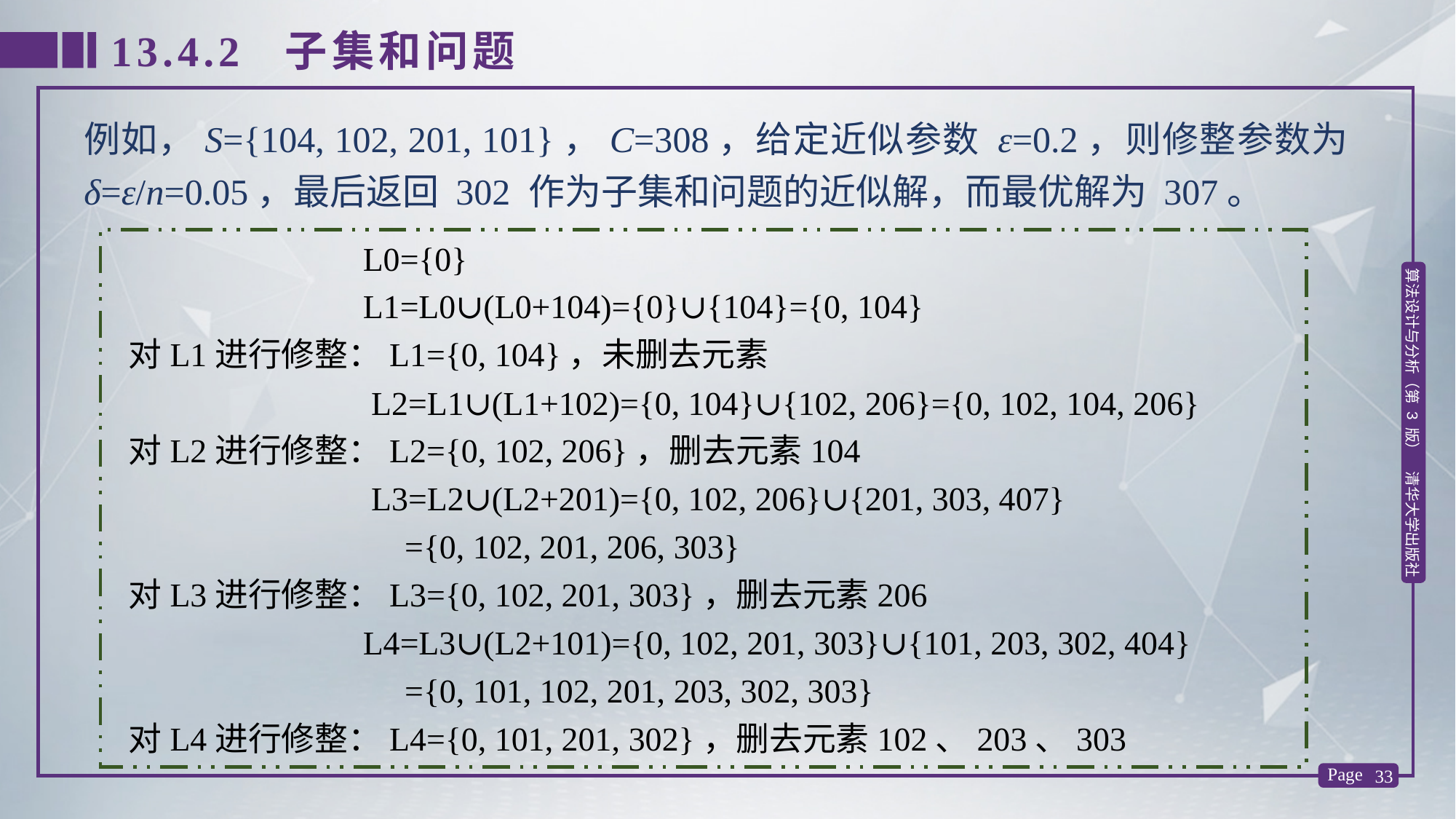

13.4.2  子集和问题
例如，S={104, 102, 201, 101}，C=308，给定近似参数 ε=0.2，则修整参数为δ=ε/n=0.05，最后返回 302 作为子集和问题的近似解，而最优解为 307。
                            L0={0}
                            L1=L0∪(L0+104)={0}∪{104}={0, 104}
对L1进行修整：L1={0, 104}，未删去元素
                             L2=L1∪(L1+102)={0, 104}∪{102, 206}={0, 102, 104, 206}
对L2进行修整：L2={0, 102, 206}，删去元素104
                             L3=L2∪(L2+201)={0, 102, 206}∪{201, 303, 407}
                                 ={0, 102, 201, 206, 303}
对L3进行修整：L3={0, 102, 201, 303}，删去元素206
                            L4=L3∪(L2+101)={0, 102, 201, 303}∪{101, 203, 302, 404}
                                 ={0, 101, 102, 201, 203, 302, 303}
对L4进行修整：L4={0, 101, 201, 302}，删去元素102、203、303